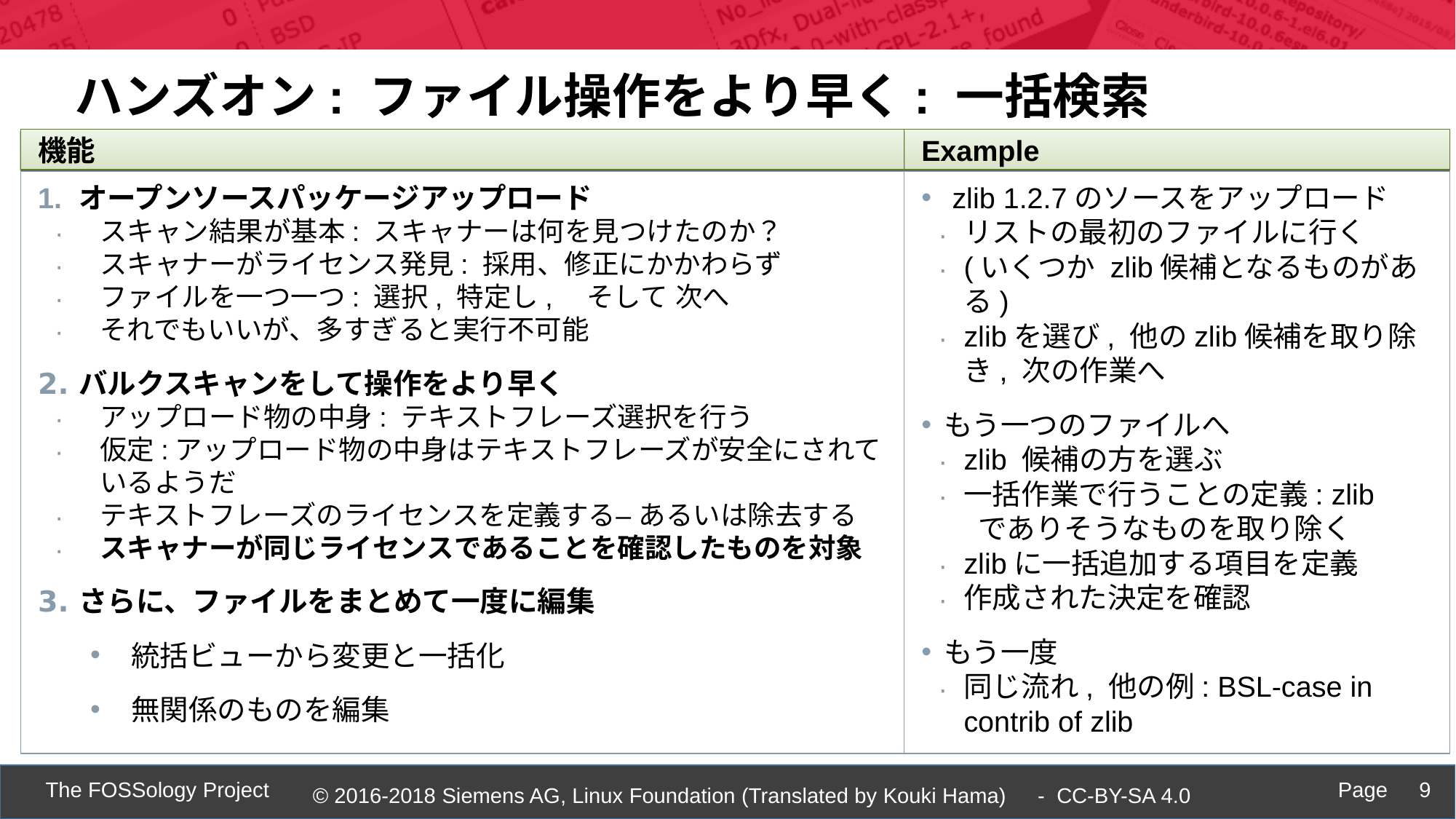

ハンズオン: ファイル操作をより早く: 一括検索
機能
Example
オープンソースパッケージアップロード
スキャン結果が基本: スキャナーは何を見つけたのか？
スキャナーがライセンス発見: 採用、修正にかかわらず
ファイルを一つ一つ: 選択, 特定し,　そして 次へ
それでもいいが、多すぎると実行不可能
バルクスキャンをして操作をより早く
アップロード物の中身: テキストフレーズ選択を行う
仮定:アップロード物の中身はテキストフレーズが安全にされているようだ
テキストフレーズのライセンスを定義する– あるいは除去する
スキャナーが同じライセンスであることを確認したものを対象
さらに、ファイルをまとめて一度に編集
統括ビューから変更と一括化
無関係のものを編集

 zlib 1.2.7のソースをアップロード
リストの最初のファイルに行く
(いくつか zlib候補となるものがある)
zlibを選び, 他のzlib候補を取り除き, 次の作業へ
もう一つのファイルへ
zlib 候補の方を選ぶ
一括作業で行うことの定義: zlib
 でありそうなものを取り除く
zlibに一括追加する項目を定義
作成された決定を確認
もう一度
同じ流れ, 他の例: BSL-case in contrib of zlib